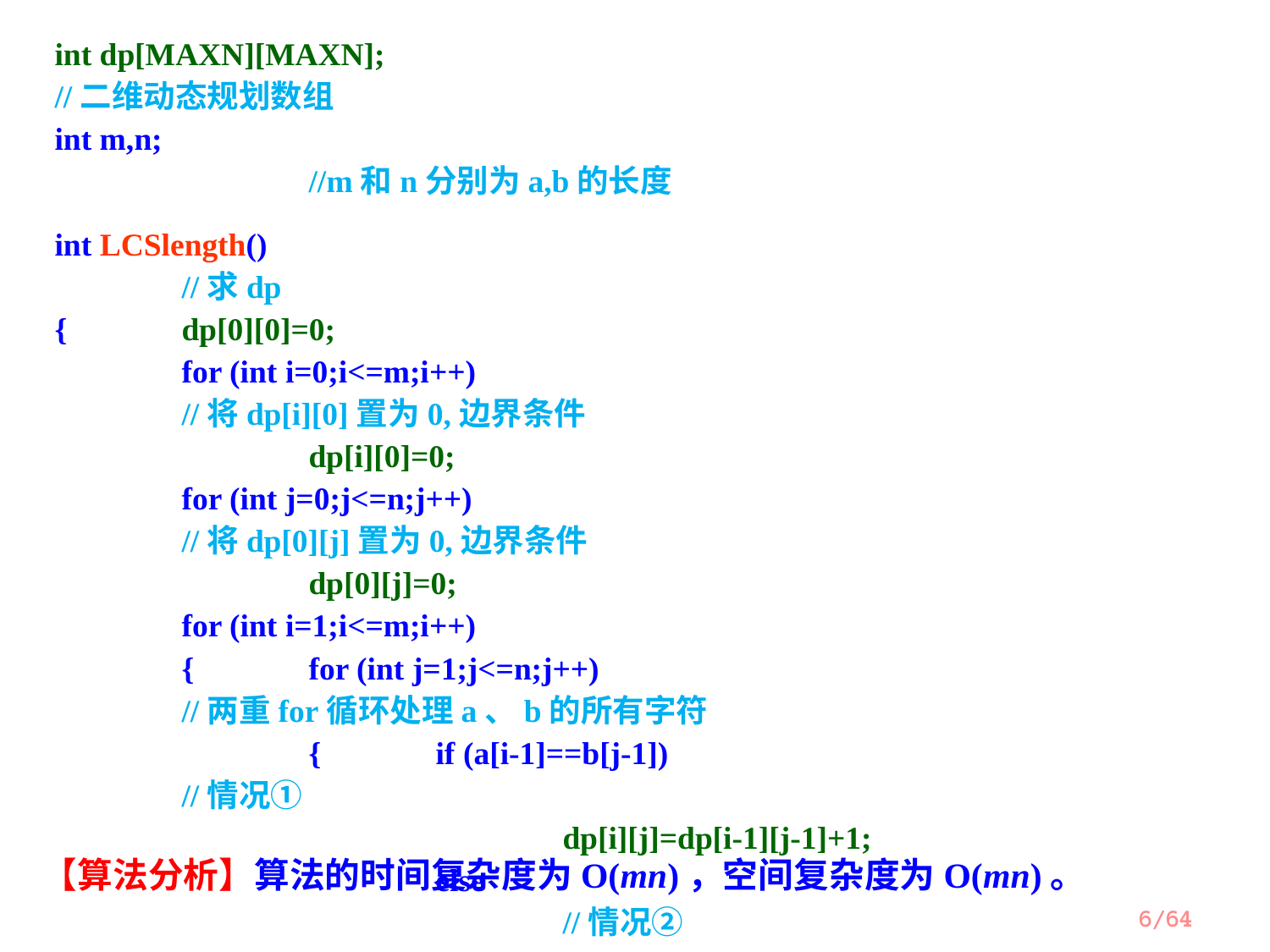

int dp[MAXN][MAXN];							//二维动态规划数组
int m,n;											//m和n分别为a,b的长度
int LCSlength()									//求dp
{	dp[0][0]=0;
	for (int i=0;i<=m;i++)							//将dp[i][0]置为0,边界条件
		dp[i][0]=0;
	for (int j=0;j<=n;j++)							//将dp[0][j]置为0,边界条件
		dp[0][j]=0;
	for (int i=1;i<=m;i++)
	{	for (int j=1;j<=n;j++)						//两重for循环处理a、b的所有字符
		{	if (a[i-1]==b[j-1])						//情况①
				dp[i][j]=dp[i-1][j-1]+1;
			else										//情况②
				dp[i][j]=max(dp[i][j-1],dp[i-1][j]);
		}
	}
	return dp[m][n];
}
【算法分析】算法的时间复杂度为O(mn)，空间复杂度为O(mn)。
6/64